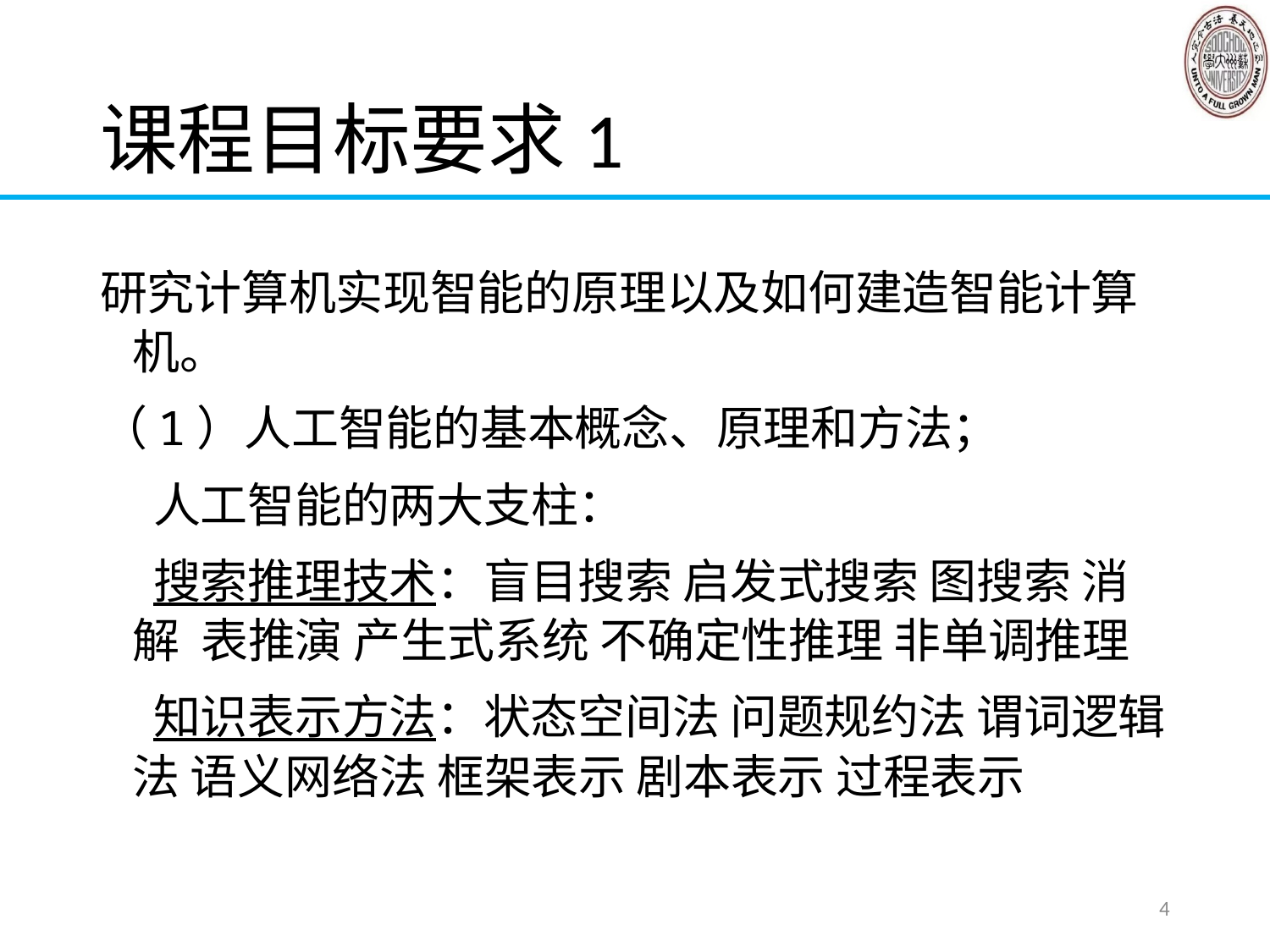

# 课程目标要求1
研究计算机实现智能的原理以及如何建造智能计算机。
（1）人工智能的基本概念、原理和方法；
    人工智能的两大支柱：
    搜索推理技术：盲目搜索 启发式搜索 图搜索 消解  表推演 产生式系统 不确定性推理 非单调推理
    知识表示方法：状态空间法 问题规约法 谓词逻辑法 语义网络法 框架表示 剧本表示 过程表示

4